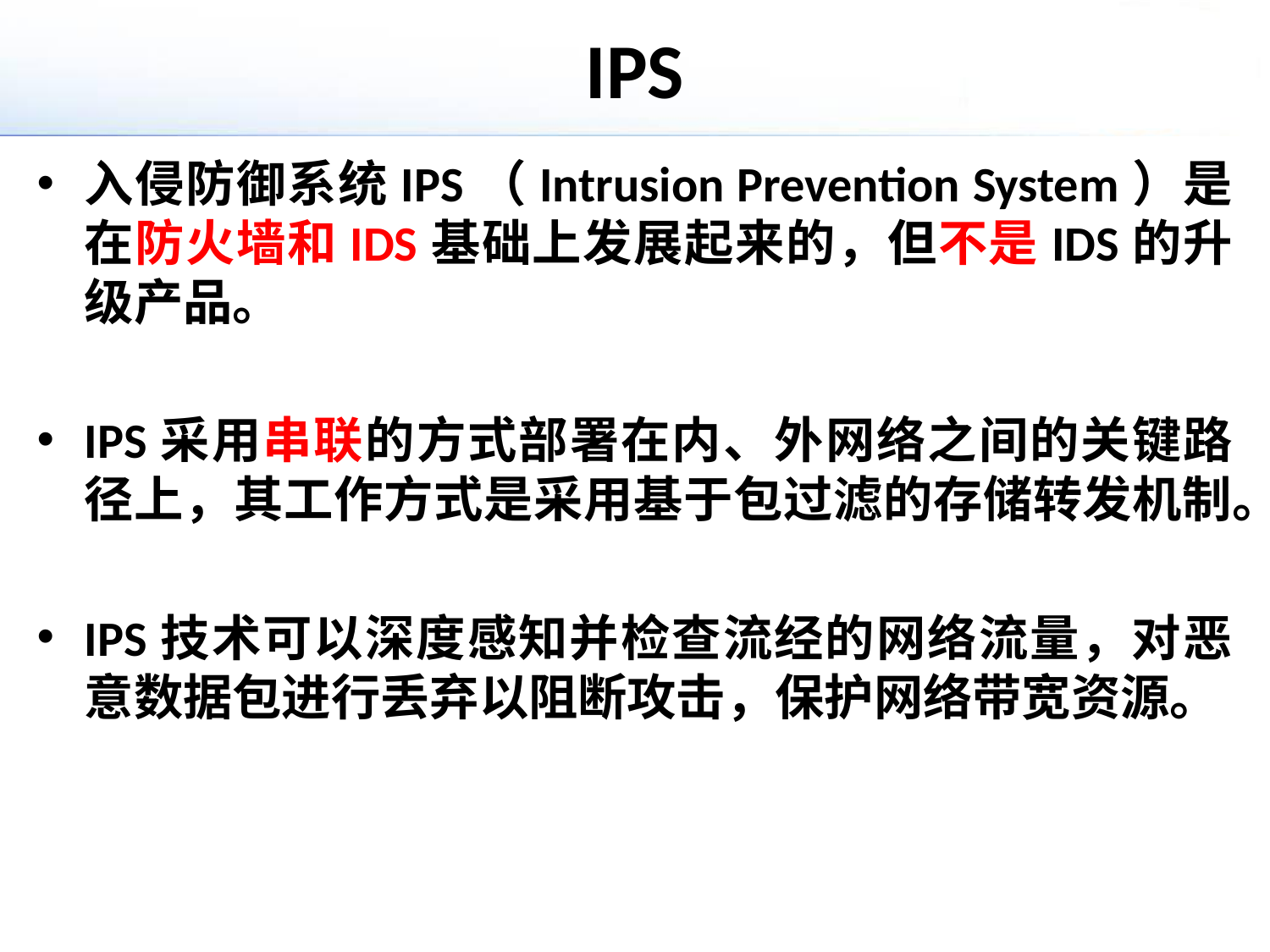

# IPS
入侵防御系统IPS（Intrusion Prevention System）是在防火墙和IDS基础上发展起来的，但不是IDS的升级产品。

IPS采用串联的方式部署在内、外网络之间的关键路径上，其工作方式是采用基于包过滤的存储转发机制。

IPS技术可以深度感知并检查流经的网络流量，对恶意数据包进行丢弃以阻断攻击，保护网络带宽资源。